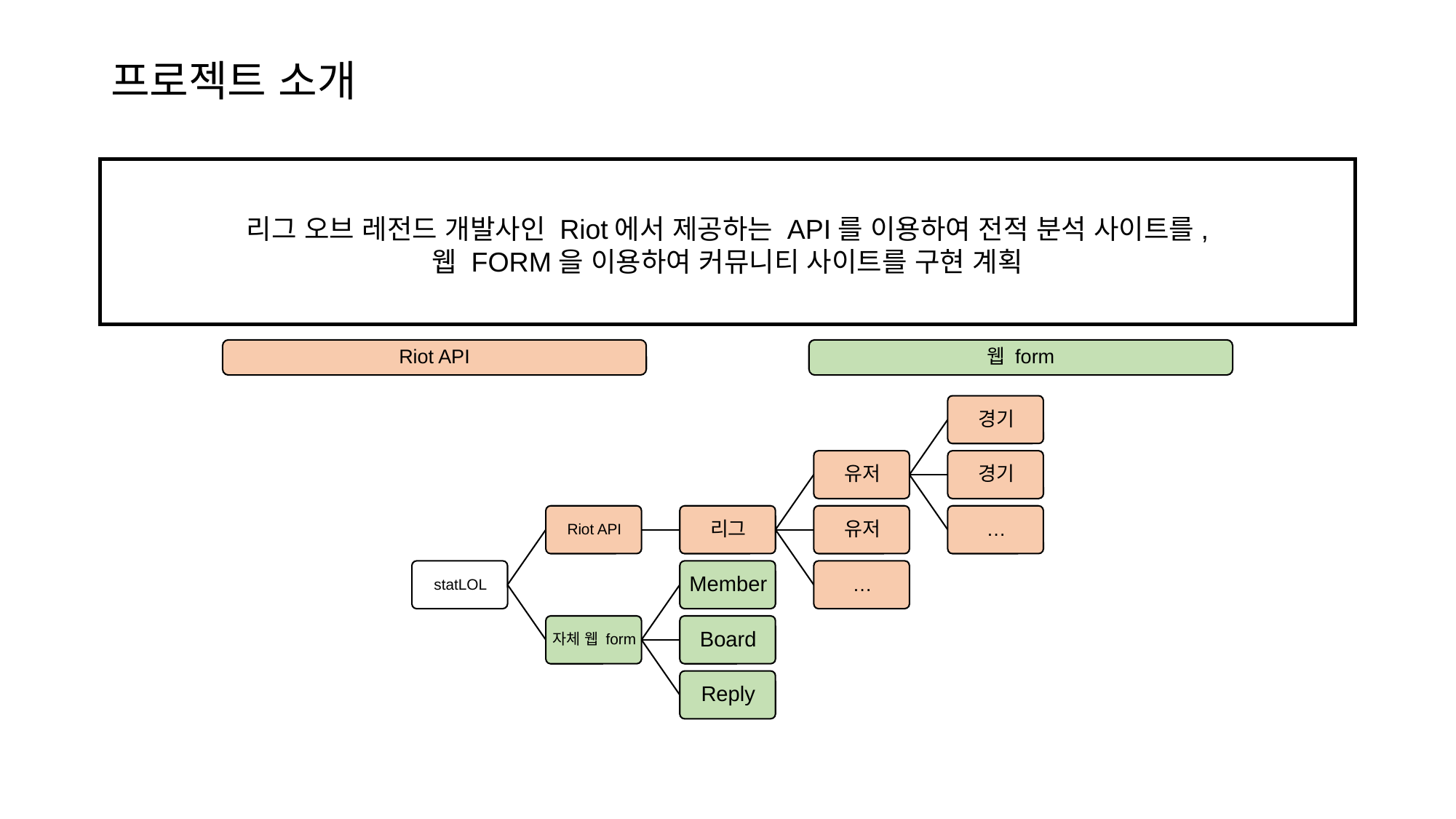

# 프로젝트 소개
리그 오브 레전드 개발사인 Riot에서 제공하는 API를 이용하여 전적 분석 사이트를,
웹 FORM을 이용하여 커뮤니티 사이트를 구현 계획
Riot API
웹 form
statLOL

Riot API

리그

유저

경기

경기

…

유저

…

자체 웹 form

Member

Board

Reply